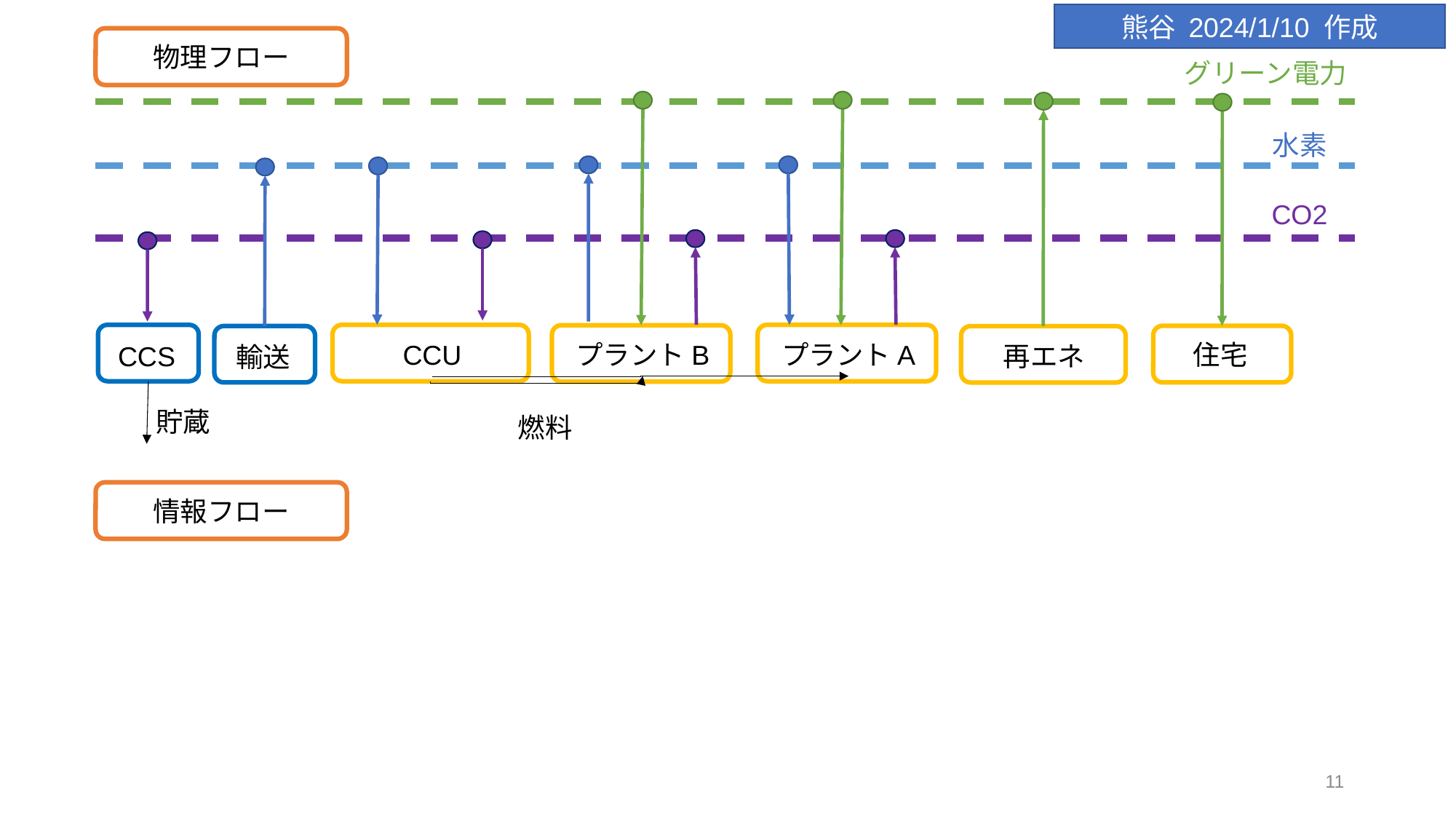

熊谷 2024/1/10 作成

物理フロー
グリーン電力

水素

CO2

プラントA
プラントB
住宅
CCU
CCS
再エネ
輸送
貯蔵
燃料

情報フロー
11